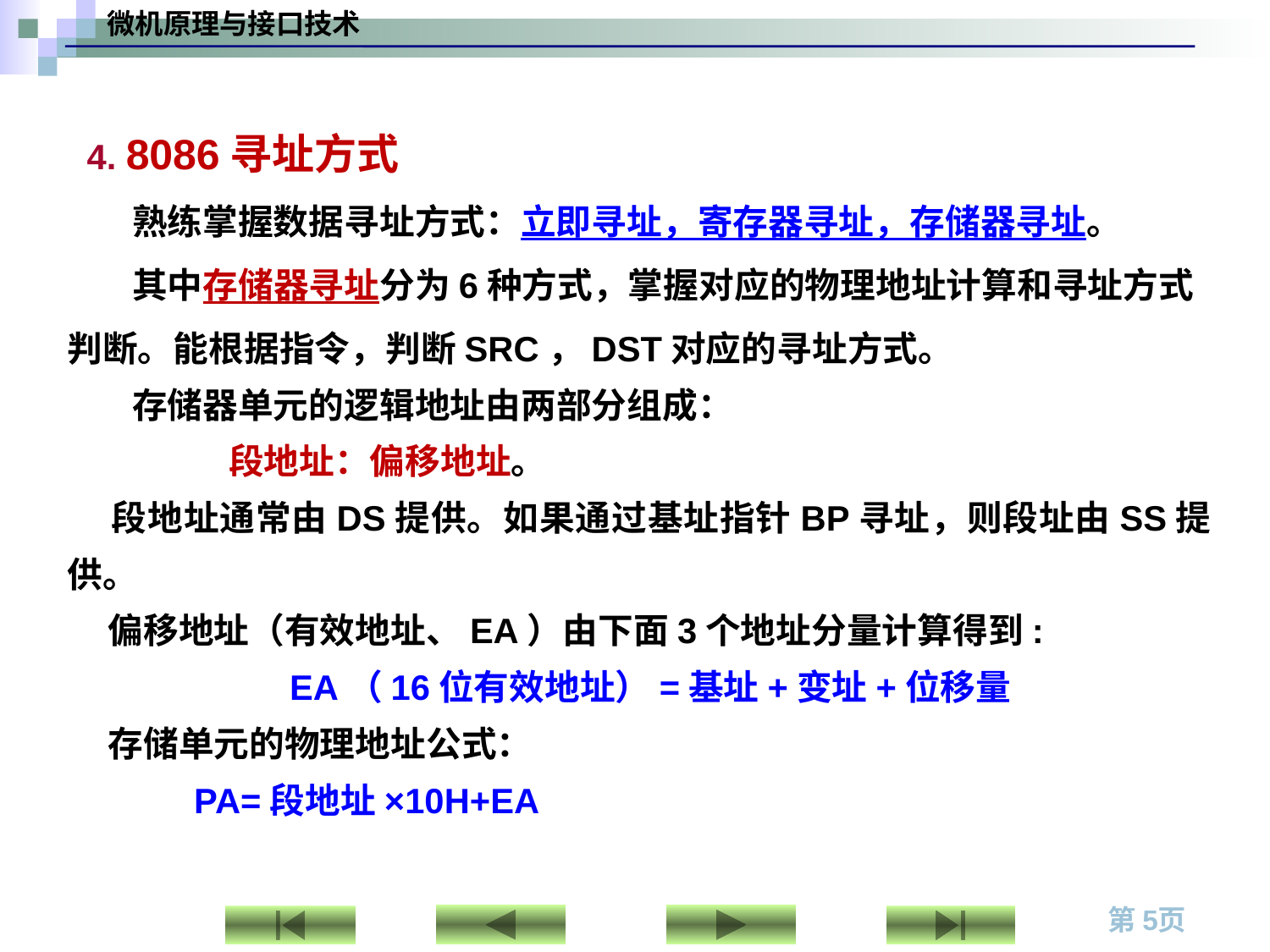

4. 8086寻址方式
       熟练掌握数据寻址方式：立即寻址，寄存器寻址，存储器寻址。
       其中存储器寻址分为6种方式，掌握对应的物理地址计算和寻址方式判断。能根据指令，判断SRC，DST对应的寻址方式。
       存储器单元的逻辑地址由两部分组成：
                   段地址：偏移地址。
    段地址通常由DS提供。如果通过基址指针BP寻址，则段址由SS提供。
    偏移地址（有效地址、EA）由下面3个地址分量计算得到:
                         EA（16位有效地址）=基址+变址+位移量
    存储单元的物理地址公式：
             PA=段地址×10H+EA